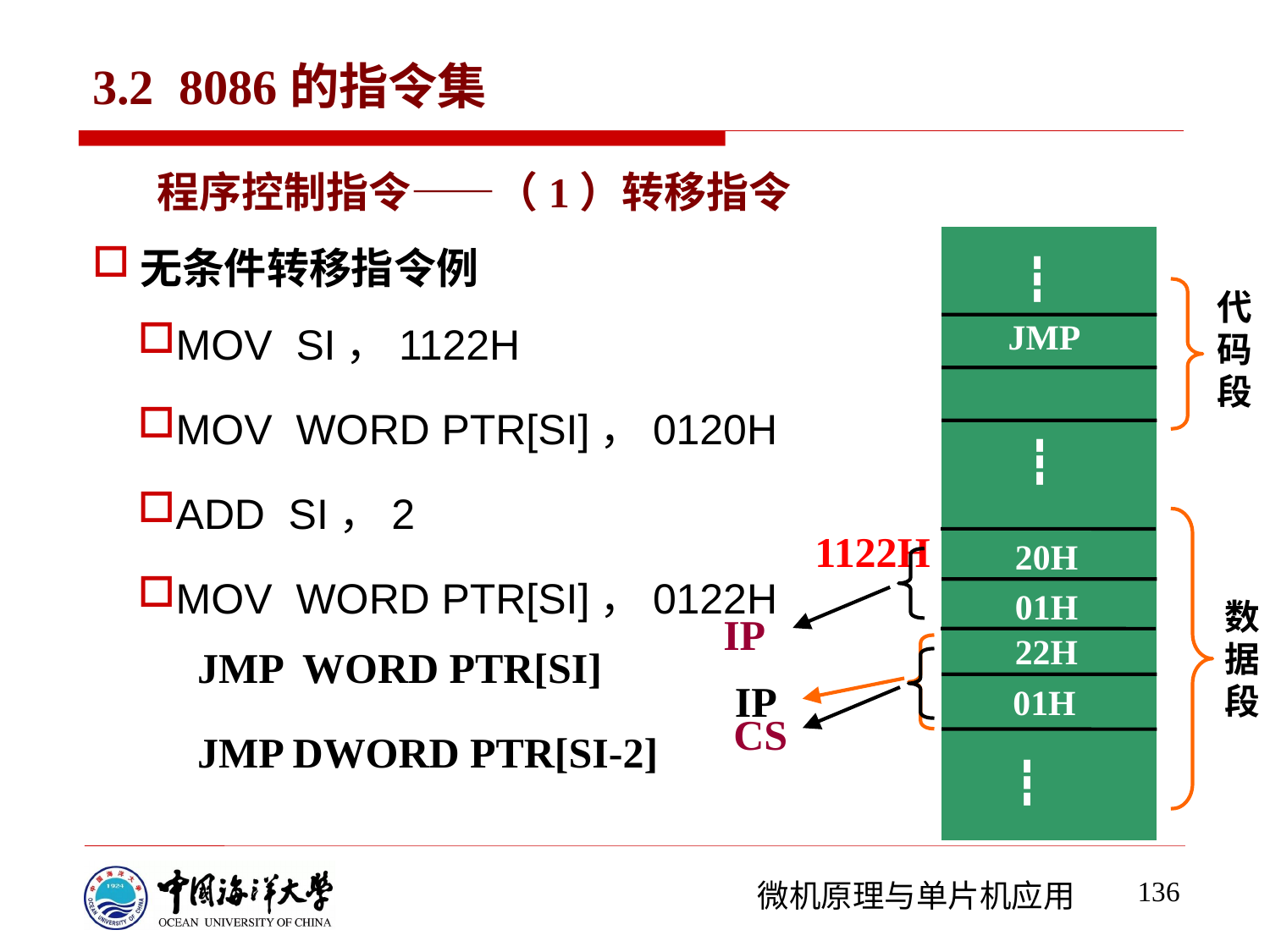

# 3.2  8086的指令集
程序控制指令——（1）转移指令
无条件转移指令例

┇

代码段
JMP

┇

1122H

20H
01H

数据段
22H

01H

┇
MOV  SI，1122H
MOV  WORD PTR[SI]，0120H
ADD  SI，2
MOV  WORD PTR[SI]，0122H

IP
JMP  WORD PTR[SI]

IP

CS
JMP DWORD PTR[SI-2]
136